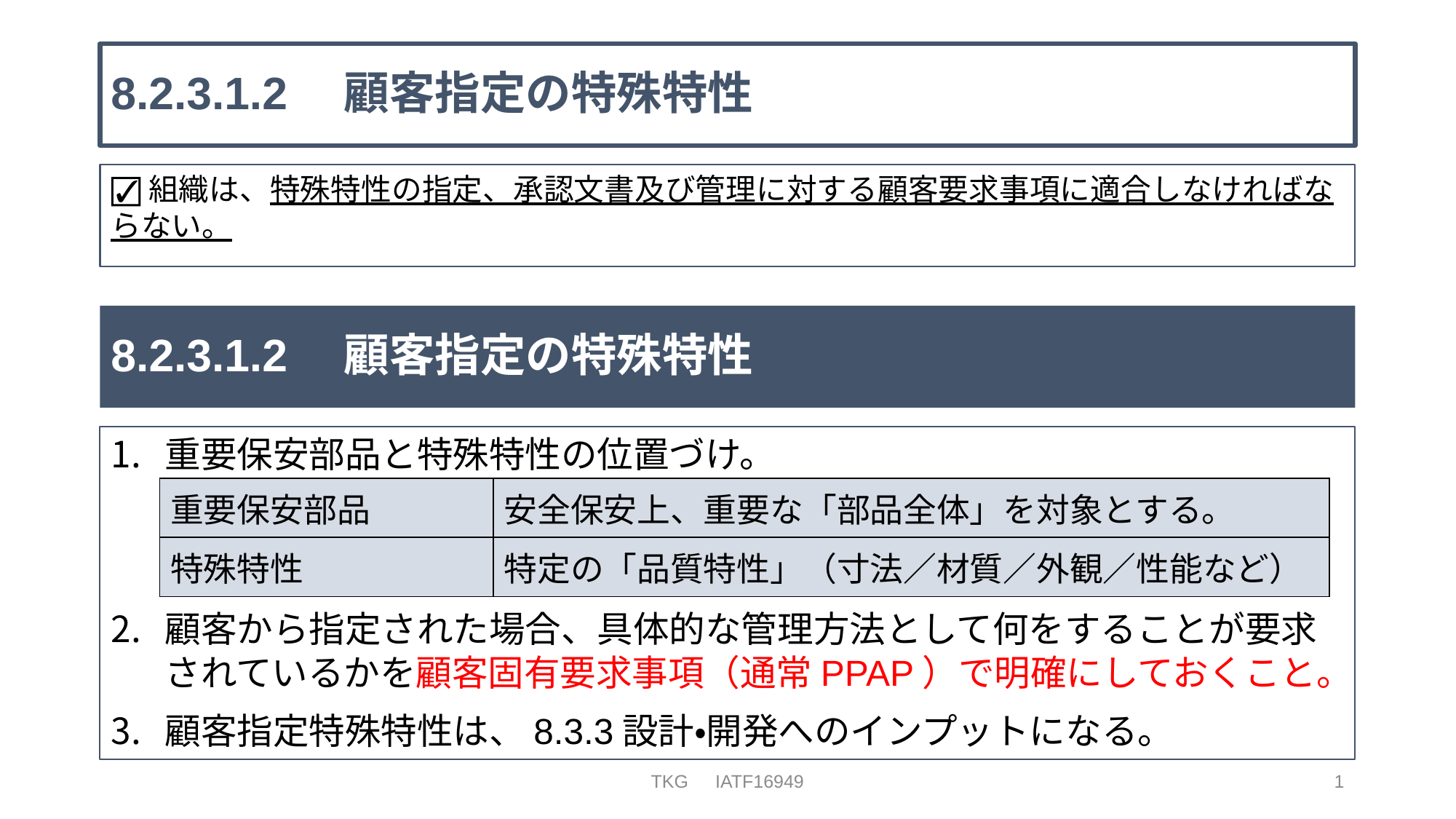

# 8.2.3.1.2　顧客指定の特殊特性
☑組織は、特殊特性の指定、承認文書及び管理に対する顧客要求事項に適合しなければならない。
8.2.3.1.2　顧客指定の特殊特性
重要保安部品と特殊特性の位置づけ。

顧客から指定された場合、具体的な管理方法として何をすることが要求されているかを顧客固有要求事項（通常PPAP）で明確にしておくこと。
顧客指定特殊特性は、8.3.3設計・開発へのインプットになる。
| 重要保安部品 | 安全保安上、重要な「部品全体」を対象とする。 |
| --- | --- |
| 特殊特性 | 特定の「品質特性」（寸法／材質／外観／性能など） |
TKG　IATF16949
1